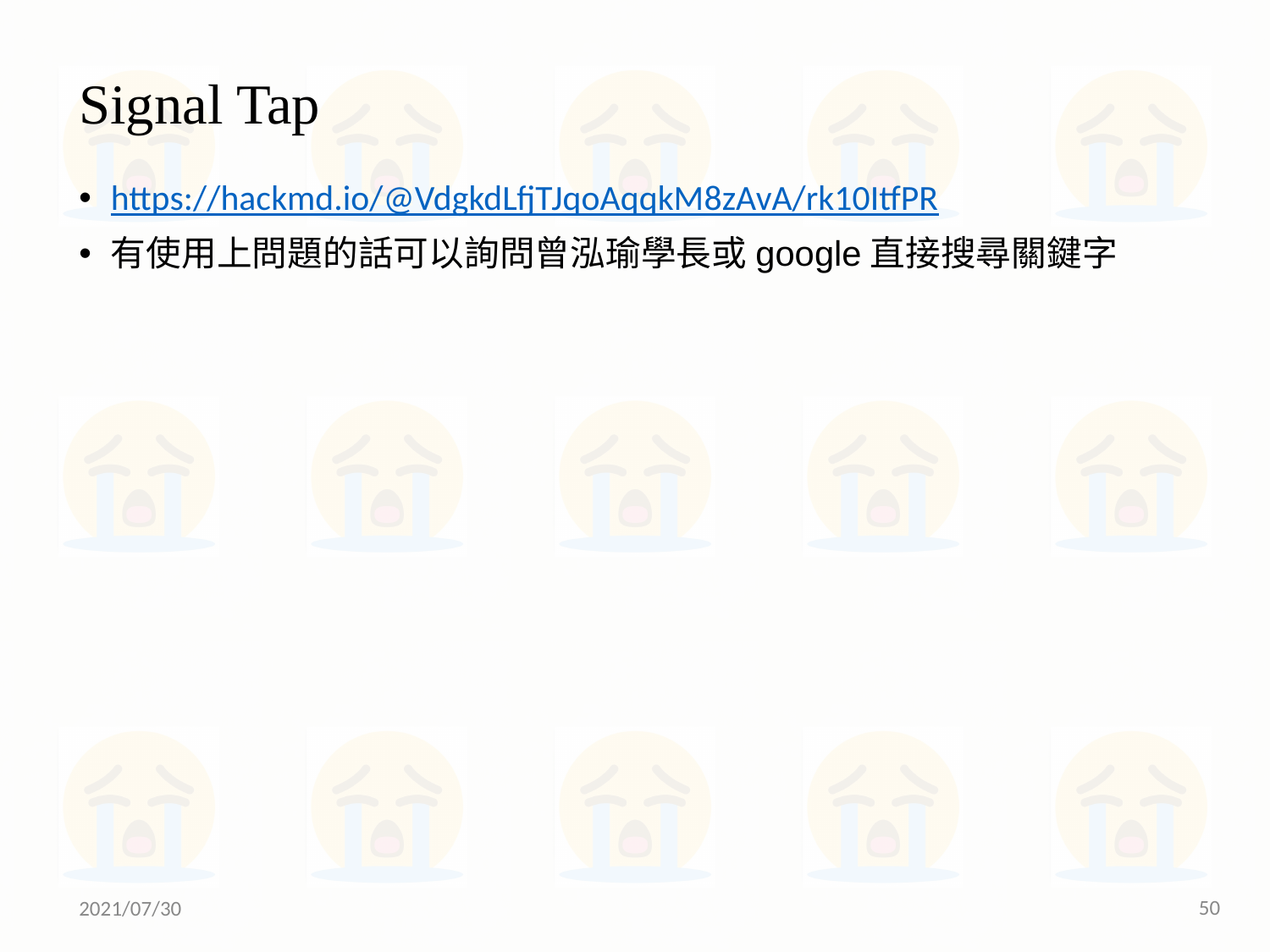

# Signal Tap
https://hackmd.io/@VdgkdLfjTJqoAqqkM8zAvA/rk10ItfPR
有使用上問題的話可以詢問曾泓瑜學長或google直接搜尋關鍵字
50
2021/07/30